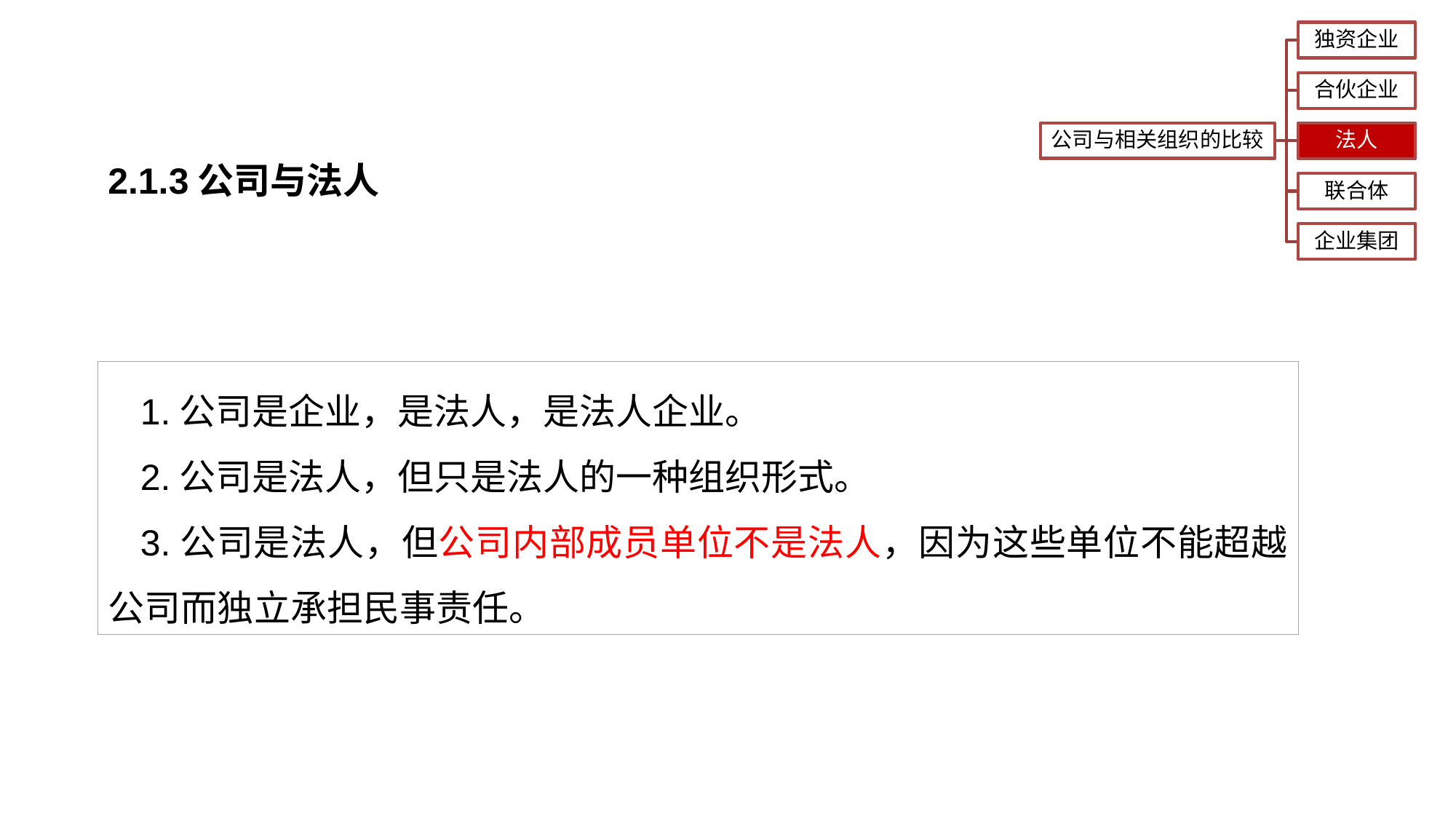

公司与相关组织的比较
独资企业
合伙企业
法人
联合体
企业集团
2.1.3公司与法人
1.公司是企业，是法人，是法人企业。
2.公司是法人，但只是法人的一种组织形式。
3.公司是法人，但公司内部成员单位不是法人，因为这些单位不能超越公司而独立承担民事责任。